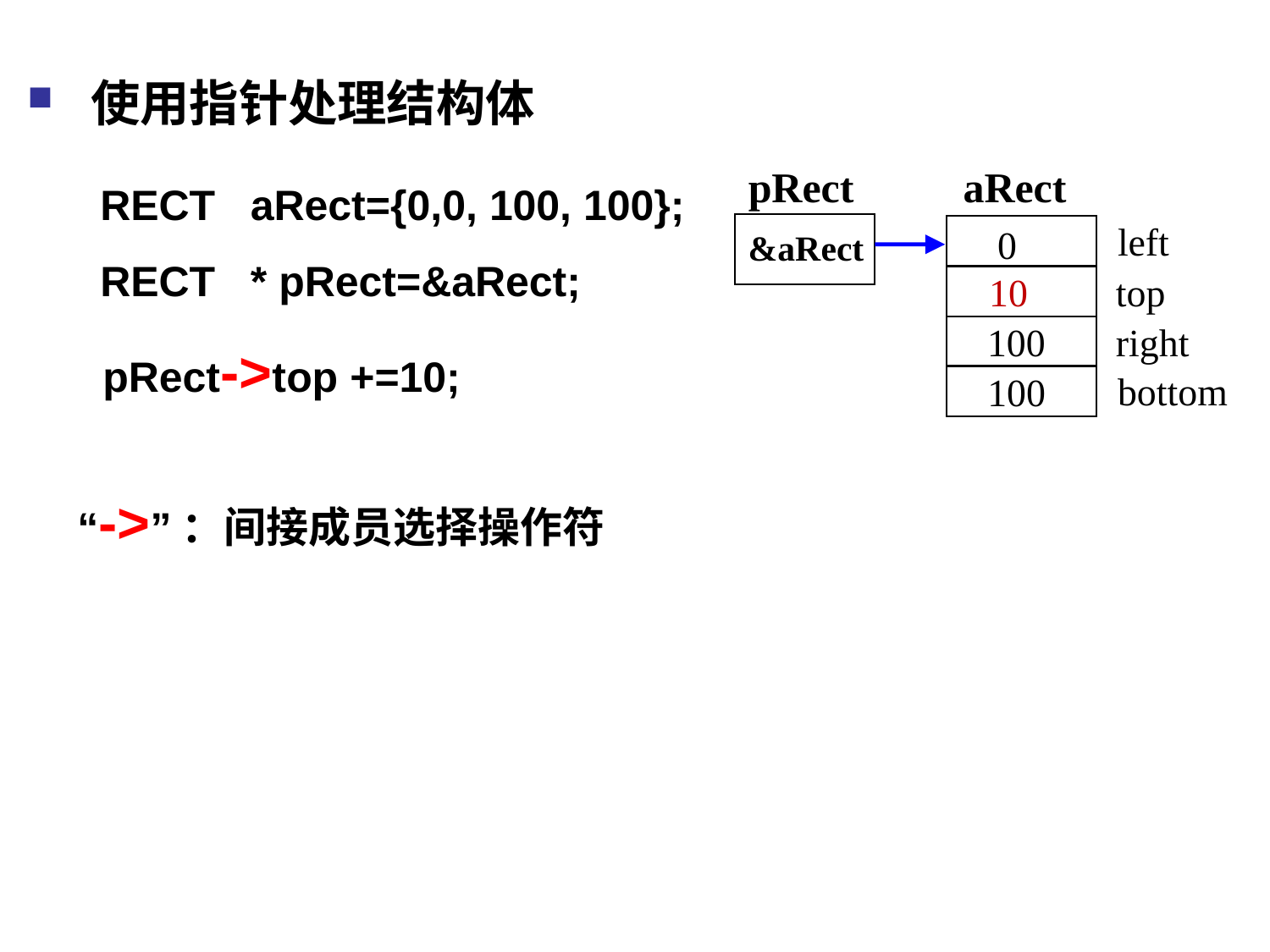

使用指针处理结构体
RECT   aRect={0,0, 100, 100};
RECT   * pRect=&aRect;
pRect
aRect

left

0
&aRect

0
top
10
pRect->top +=10;
100
right
bottom
100
“->”：间接成员选择操作符